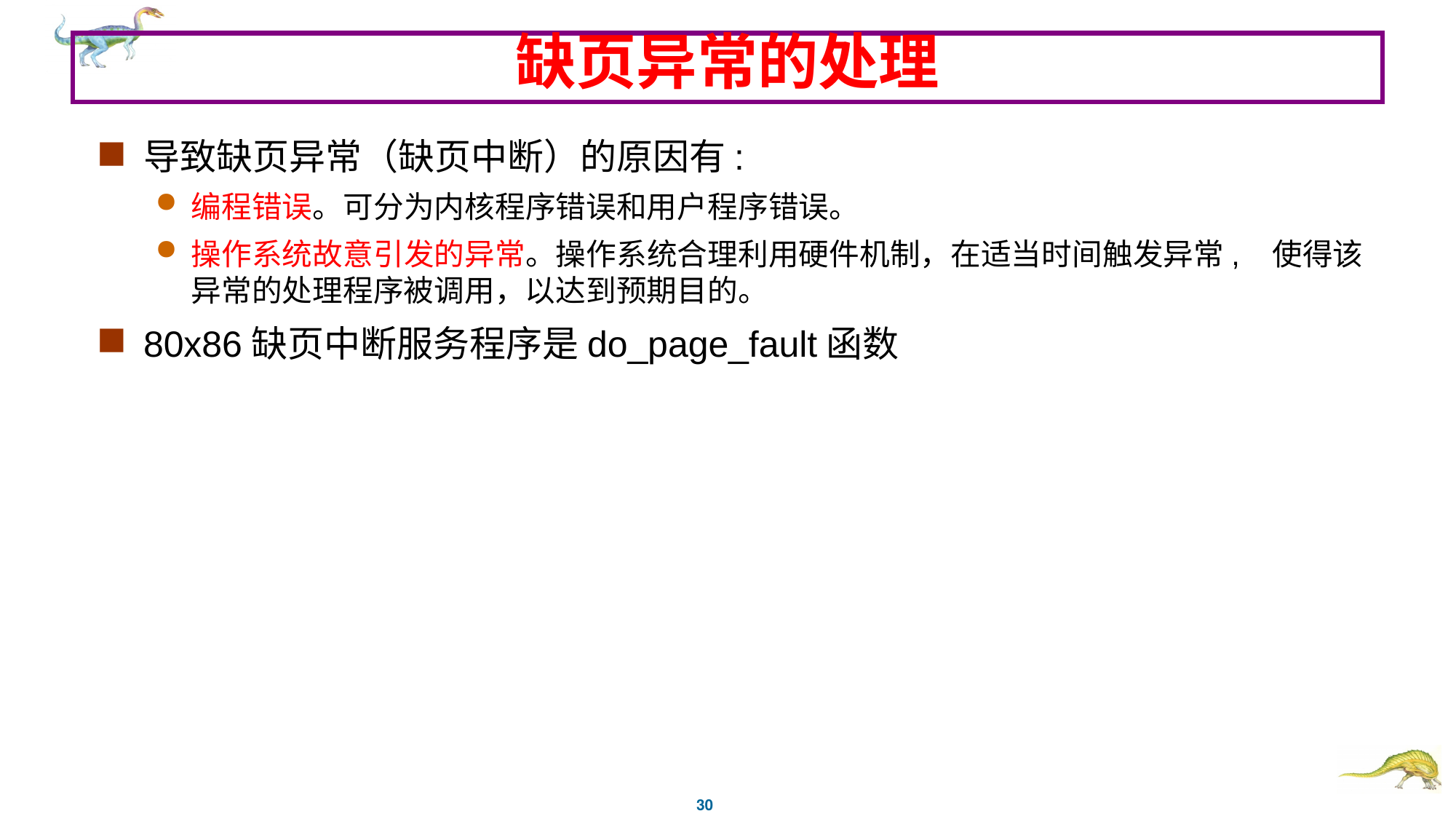

# 缺页异常的处理
导致缺页异常（缺页中断）的原因有:
编程错误。可分为内核程序错误和用户程序错误。
操作系统故意引发的异常。操作系统合理利用硬件机制，在适当时间触发异常,   使得该异常的处理程序被调用，以达到预期目的。
80x86缺页中断服务程序是do_page_fault函数